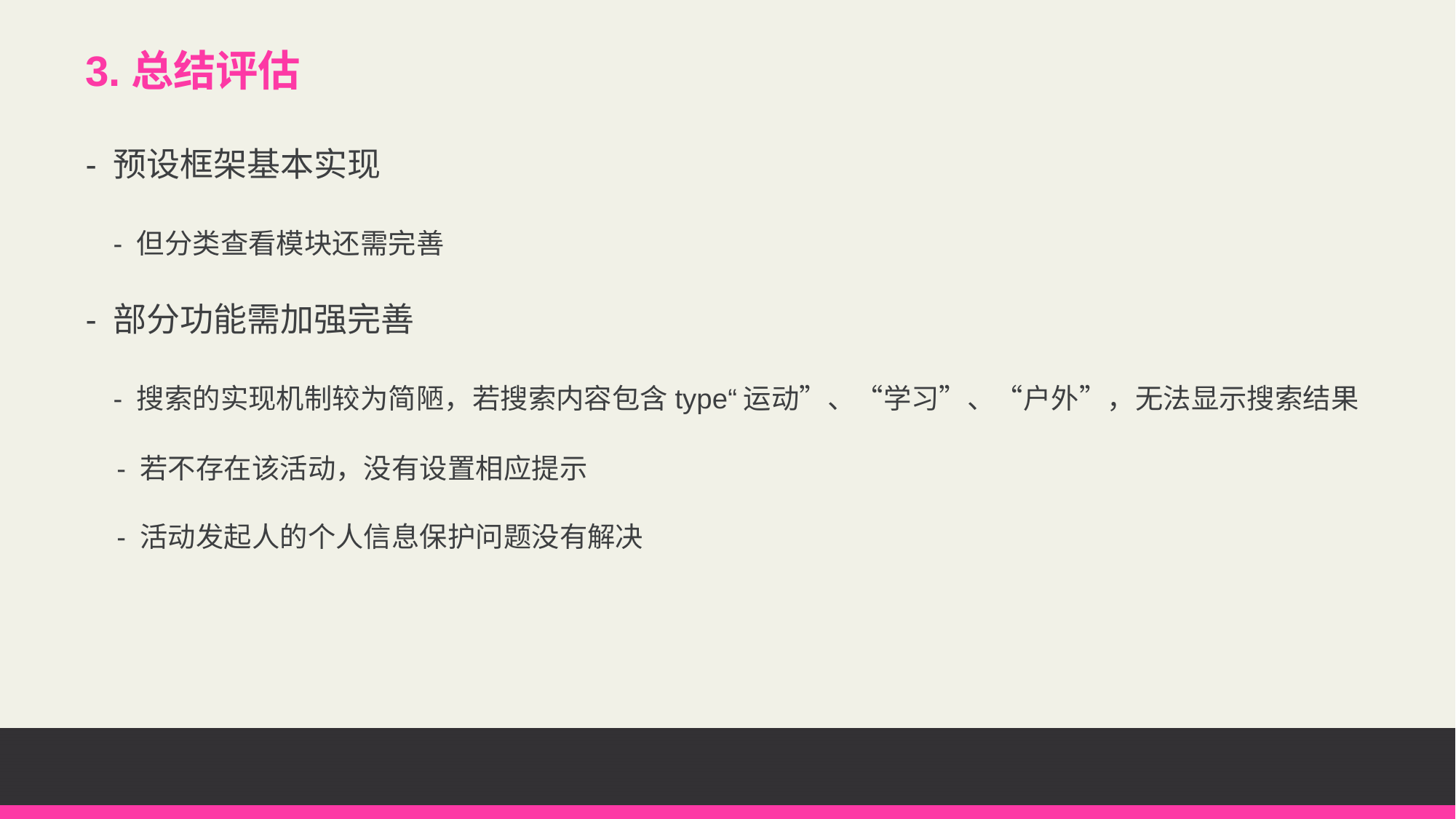

# 3.总结评估
- 预设框架基本实现
   - 但分类查看模块还需完善
- 部分功能需加强完善
   - 搜索的实现机制较为简陋，若搜索内容包含type“运动”、“学习”、“户外”，无法显示搜索结果
    - 若不存在该活动，没有设置相应提示
    - 活动发起人的个人信息保护问题没有解决